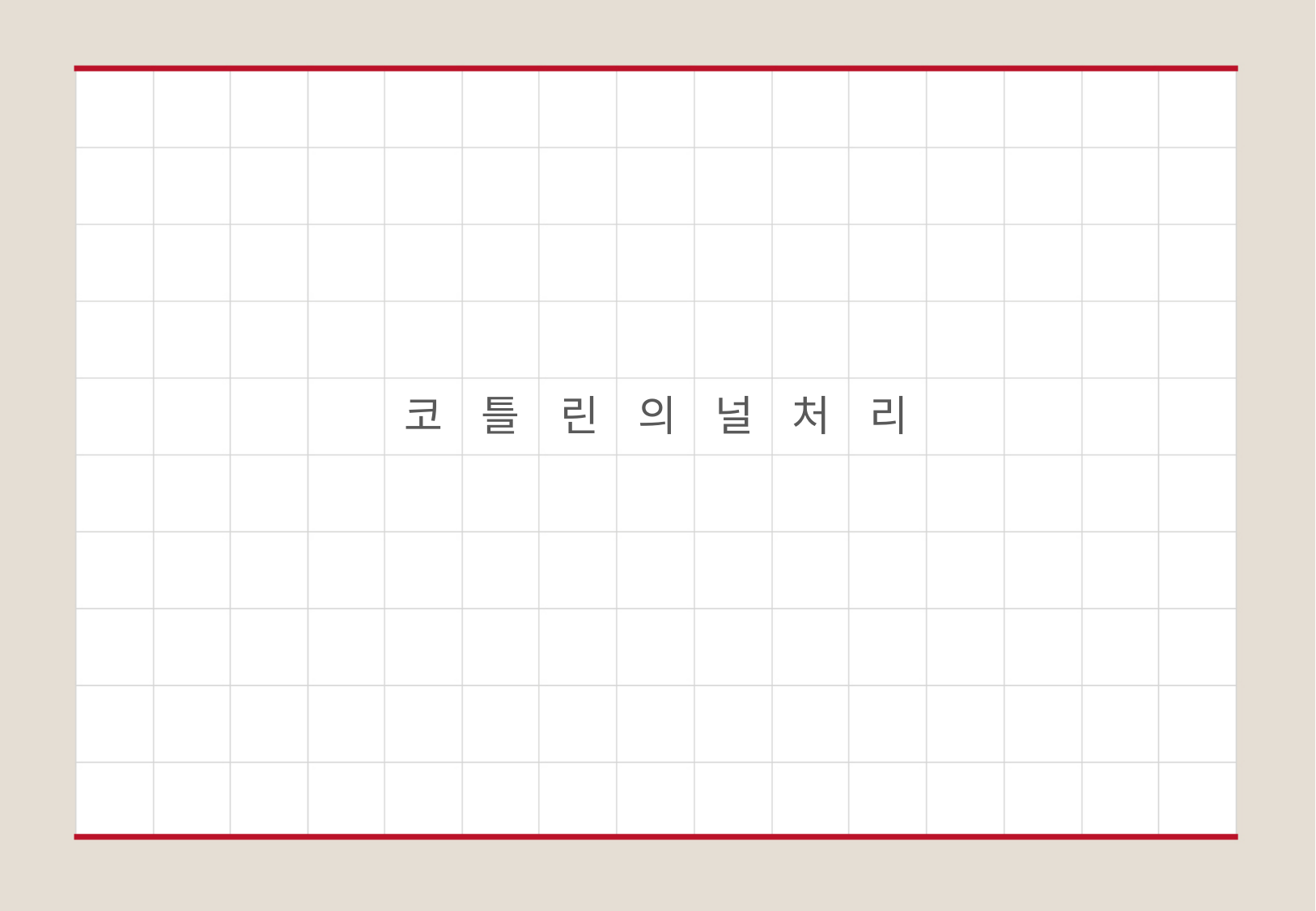

코
틀
린
의
널
처
리